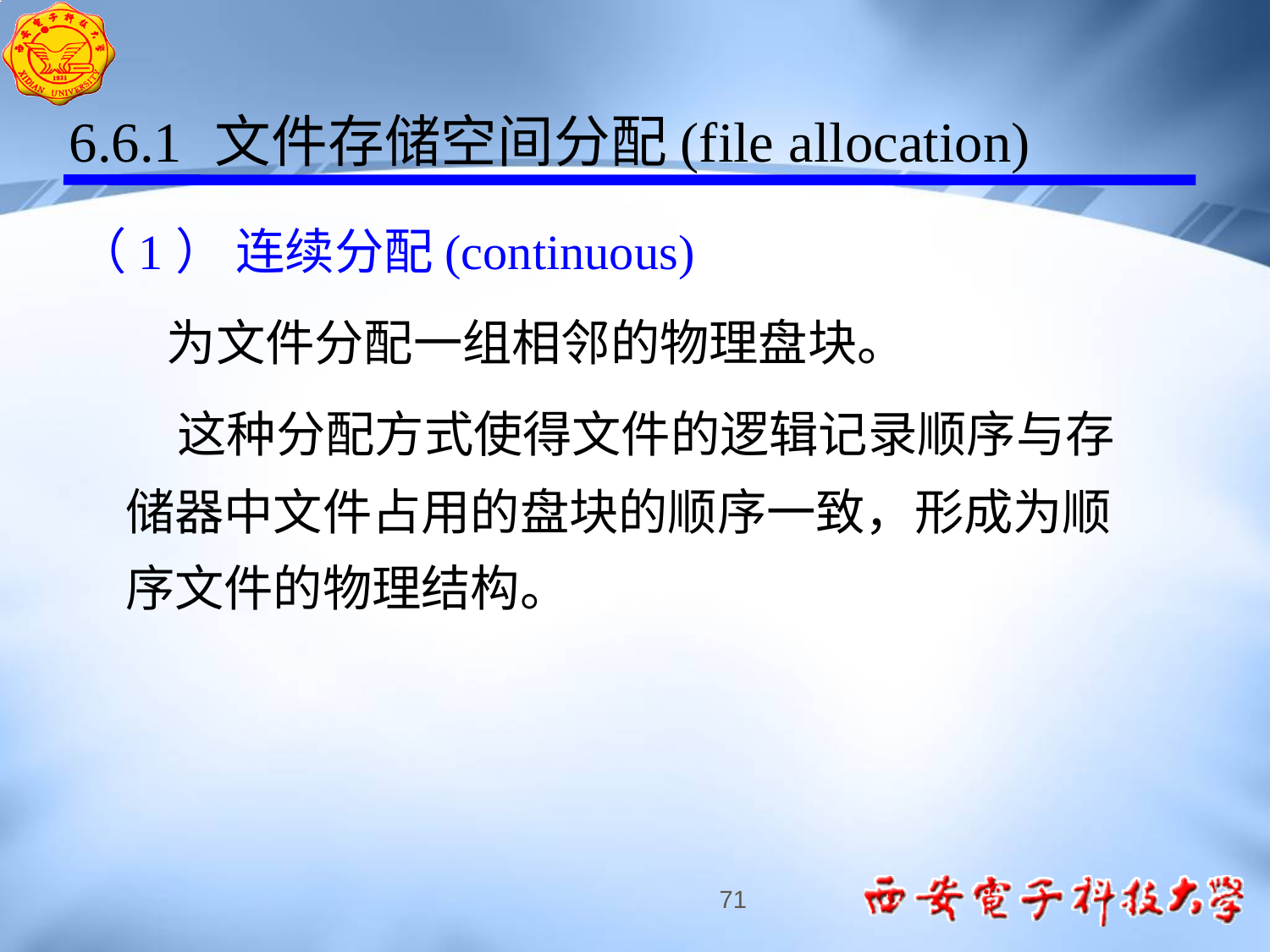

6.6.1 文件存储空间分配(file allocation)
（1） 连续分配(continuous)
       为文件分配一组相邻的物理盘块。
        这种分配方式使得文件的逻辑记录顺序与存储器中文件占用的盘块的顺序一致，形成为顺序文件的物理结构。
71